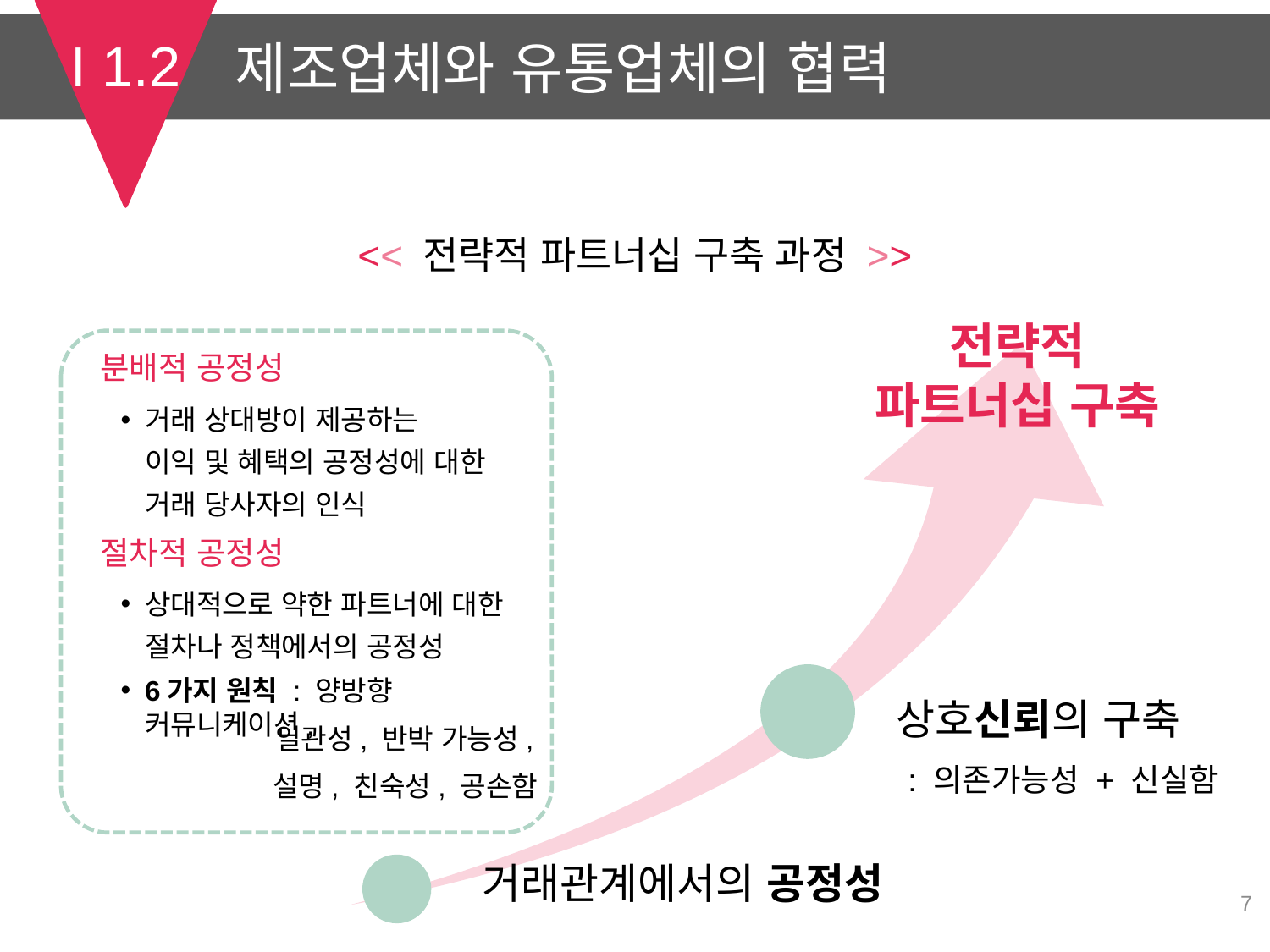

I 1.2

제조업체와 유통업체의 협력
<< 전략적 파트너십 구축 과정 >>

전략적
파트너십 구축

분배적 공정성
거래 상대방이 제공하는
이익 및 혜택의 공정성에 대한
거래 당사자의 인식
절차적 공정성
상대적으로 약한 파트너에 대한
절차나 정책에서의 공정성

6가지 원칙 : 양방향 커뮤니케이션,
상호신뢰의 구축
일관성, 반박 가능성,
: 의존가능성 + 신실함
설명, 친숙성, 공손함
거래관계에서의 공정성

7